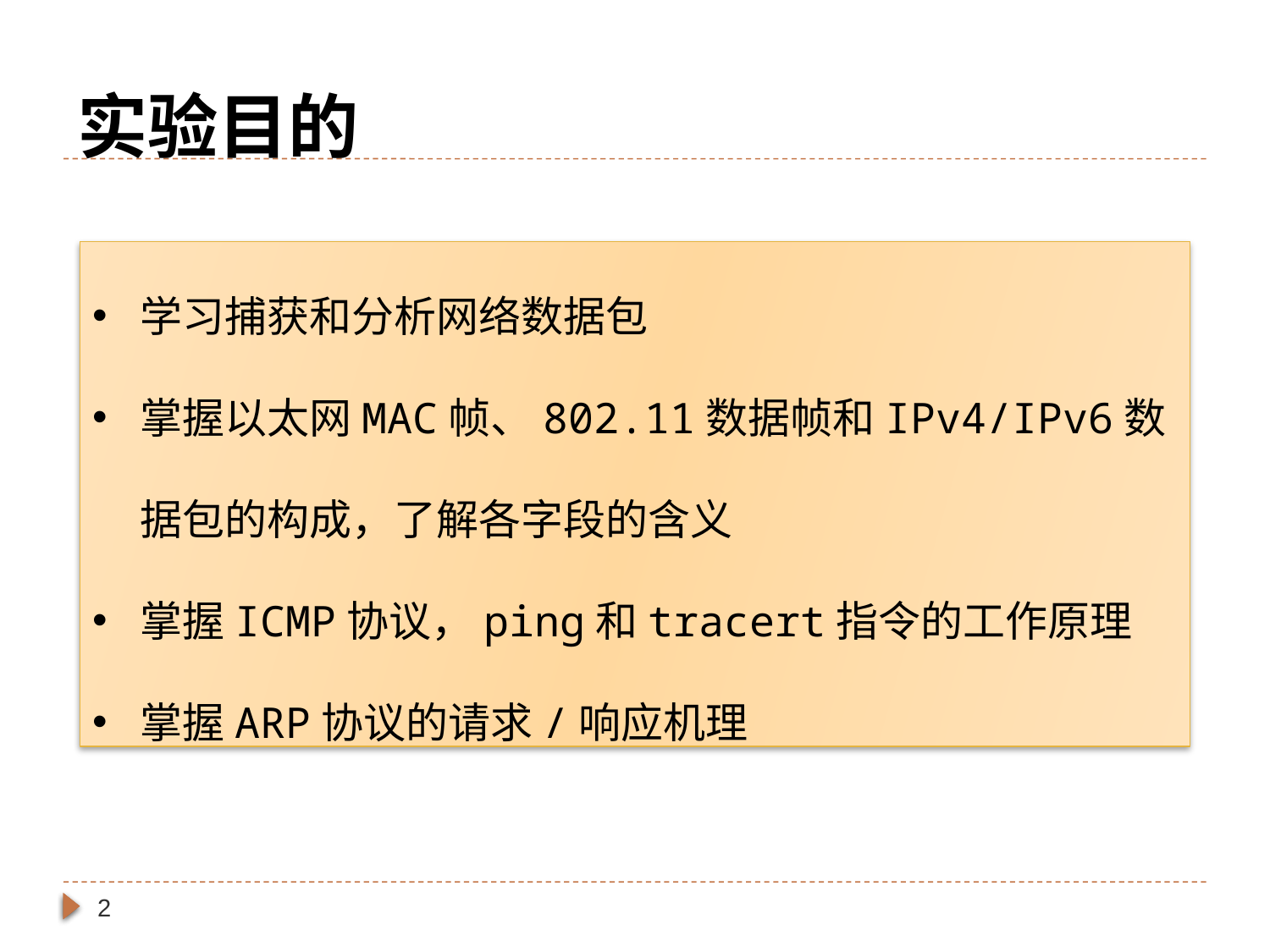

# 实验目的
学习捕获和分析网络数据包
掌握以太网MAC帧、802.11数据帧和IPv4/IPv6数据包的构成，了解各字段的含义
掌握ICMP协议，ping和tracert指令的工作原理
掌握ARP协议的请求/响应机理
2